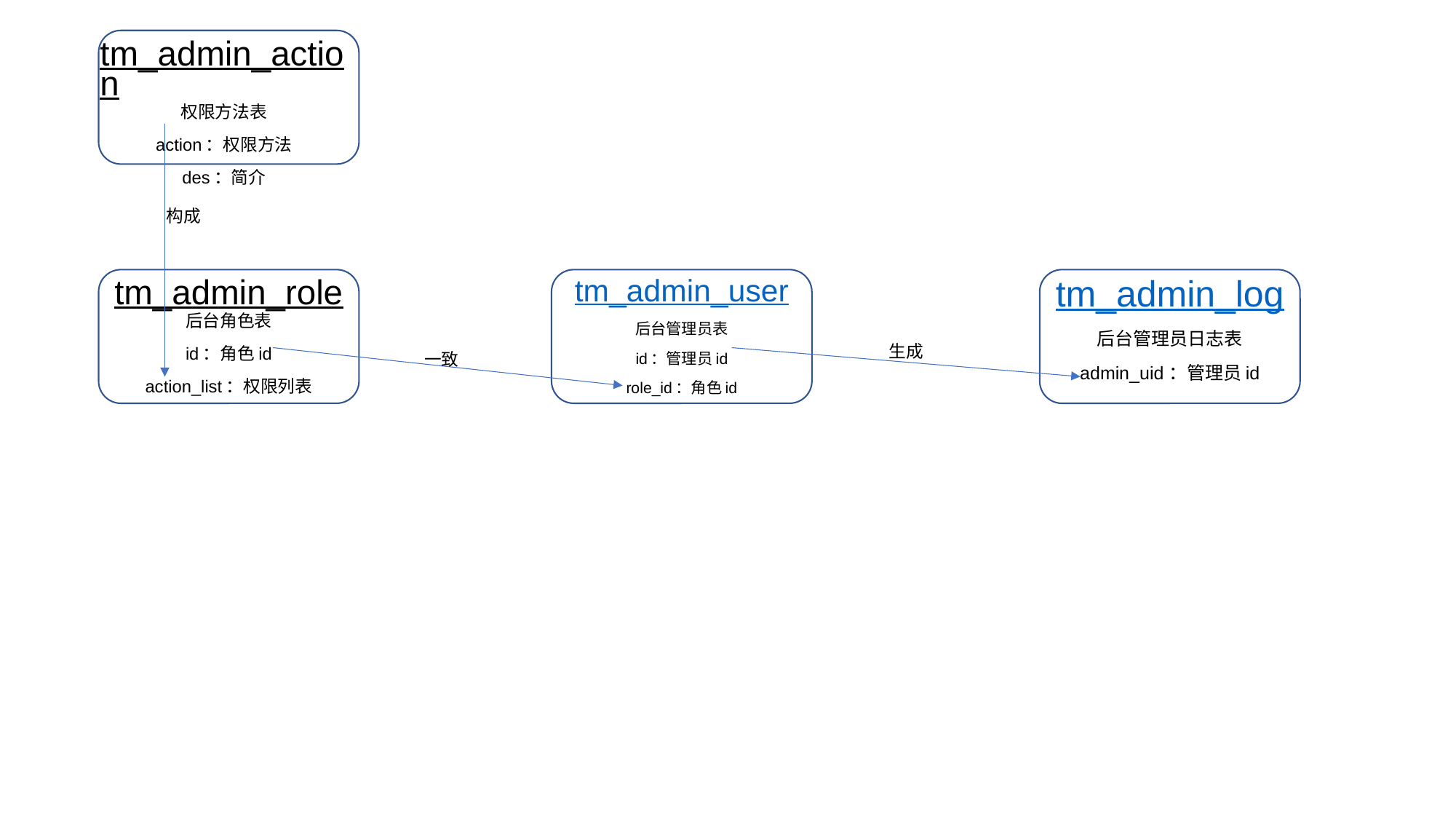

tm_admin_action权限方法表
action：权限方法
des：简介
构成

tm_admin_role后台角色表
id：角色id
action_list：权限列表

tm_admin_user
后台管理员表
id：管理员id
role_id：角色id

tm_admin_log
后台管理员日志表
admin_uid：管理员id
生成
一致